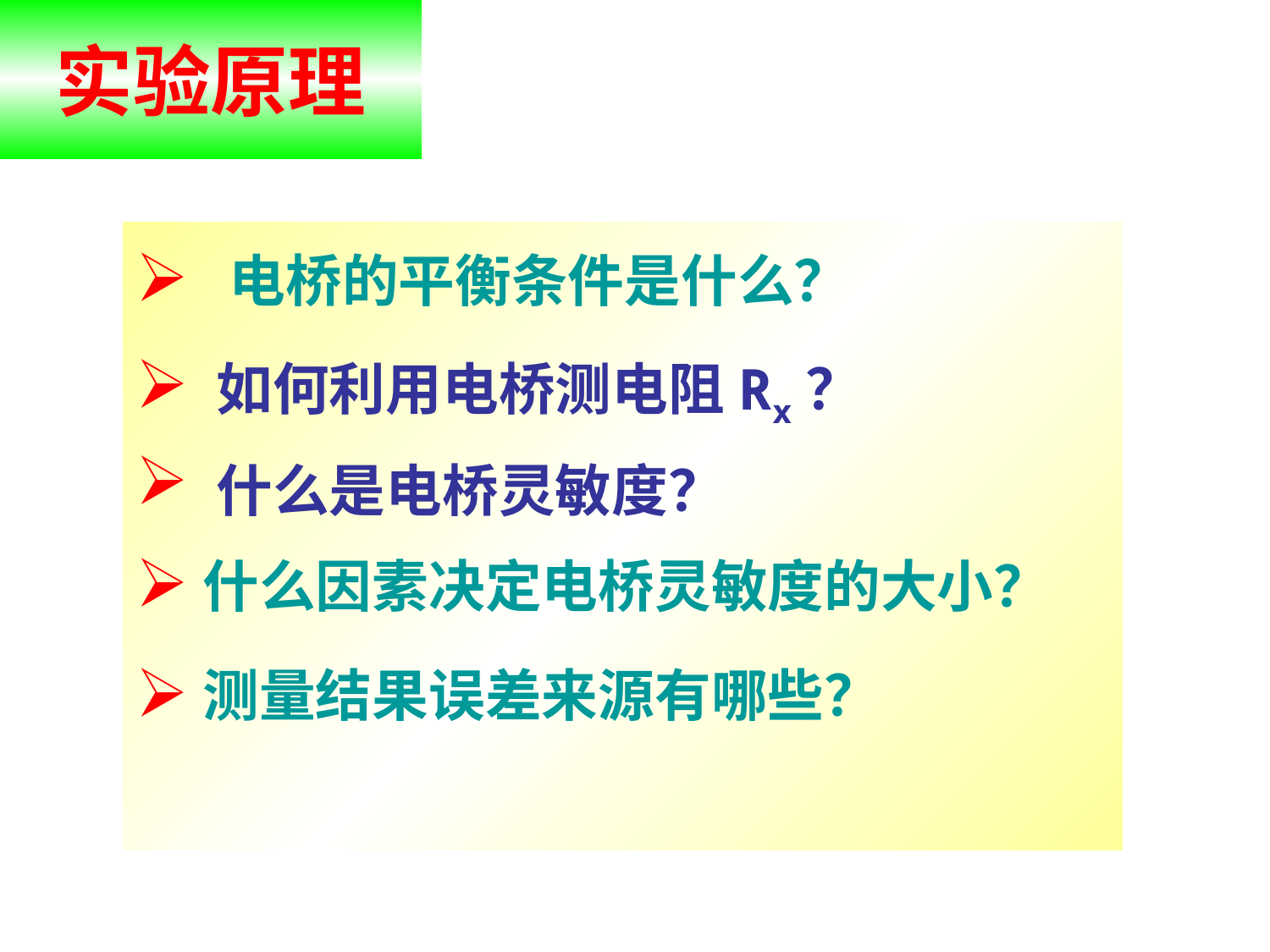

# 实验原理
  电桥的平衡条件是什么？
 如何利用电桥测电阻Rx？
 什么是电桥灵敏度？
 什么因素决定电桥灵敏度的大小？
 测量结果误差来源有哪些？